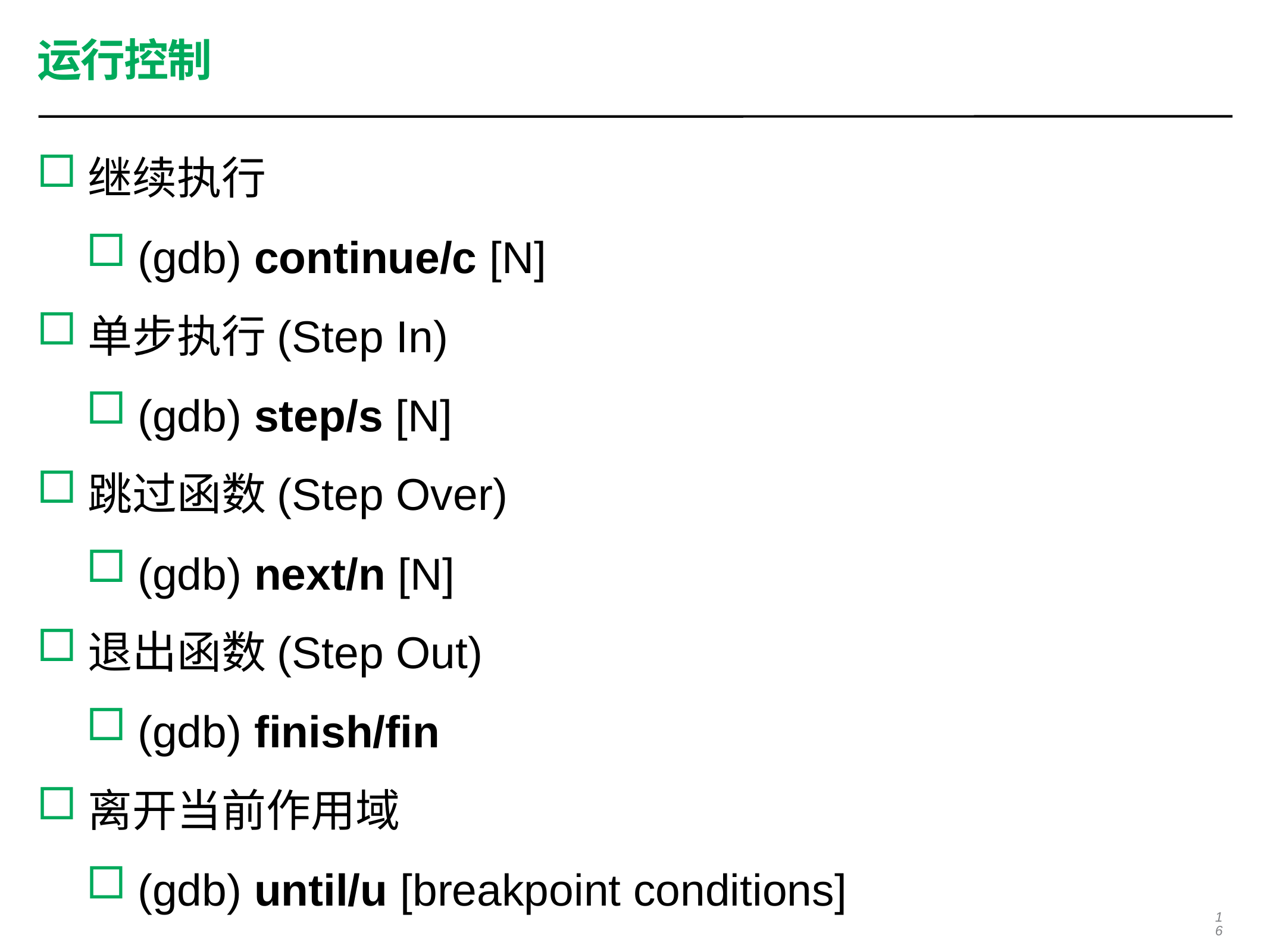

# 运行控制
继续执行
(gdb) continue/c [N]
单步执行(Step In)
(gdb) step/s [N]
跳过函数(Step Over)
(gdb) next/n [N]
退出函数(Step Out)
(gdb) finish/fin
离开当前作用域
(gdb) until/u [breakpoint conditions]
16